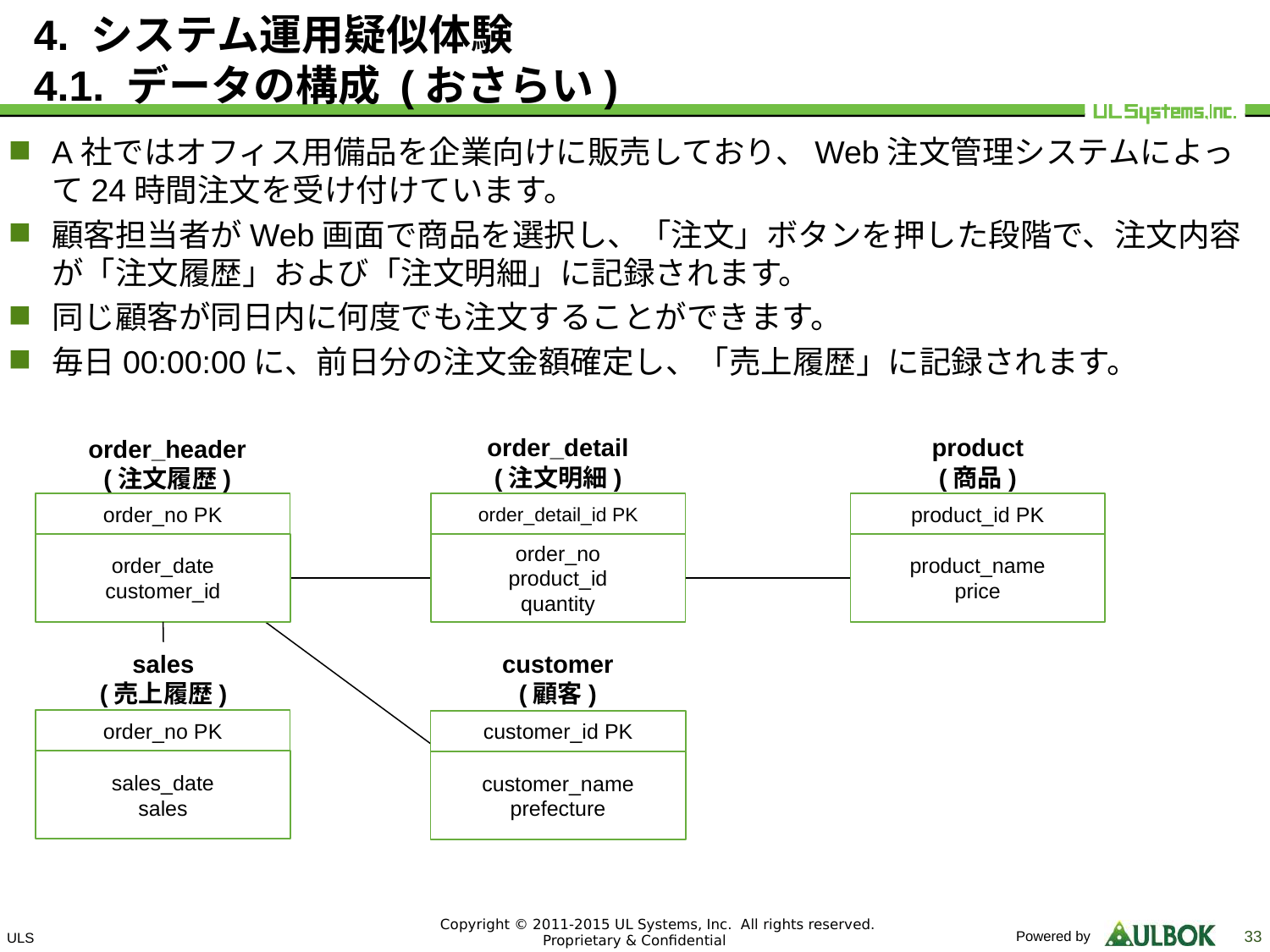

# 4. システム運用疑似体験 4.1. データの構成 (おさらい)
A社ではオフィス用備品を企業向けに販売しており、Web注文管理システムによって24時間注文を受け付けています。
顧客担当者がWeb画面で商品を選択し、「注文」ボタンを押した段階で、注文内容が「注文履歴」および「注文明細」に記録されます。
同じ顧客が同日内に何度でも注文することができます。
毎日00:00:00に、前日分の注文金額確定し、「売上履歴」に記録されます。
order_detail
(注文明細)
order_detail_id PK
order_no
product_id
quantity
product
(商品)
product_id PK
product_name
price
order_header
(注文履歴)
order_no PK
order_date
customer_id
sales
(売上履歴)
order_no PK
sales_date
sales
customer
(顧客)
customer_id PK
customer_name
prefecture